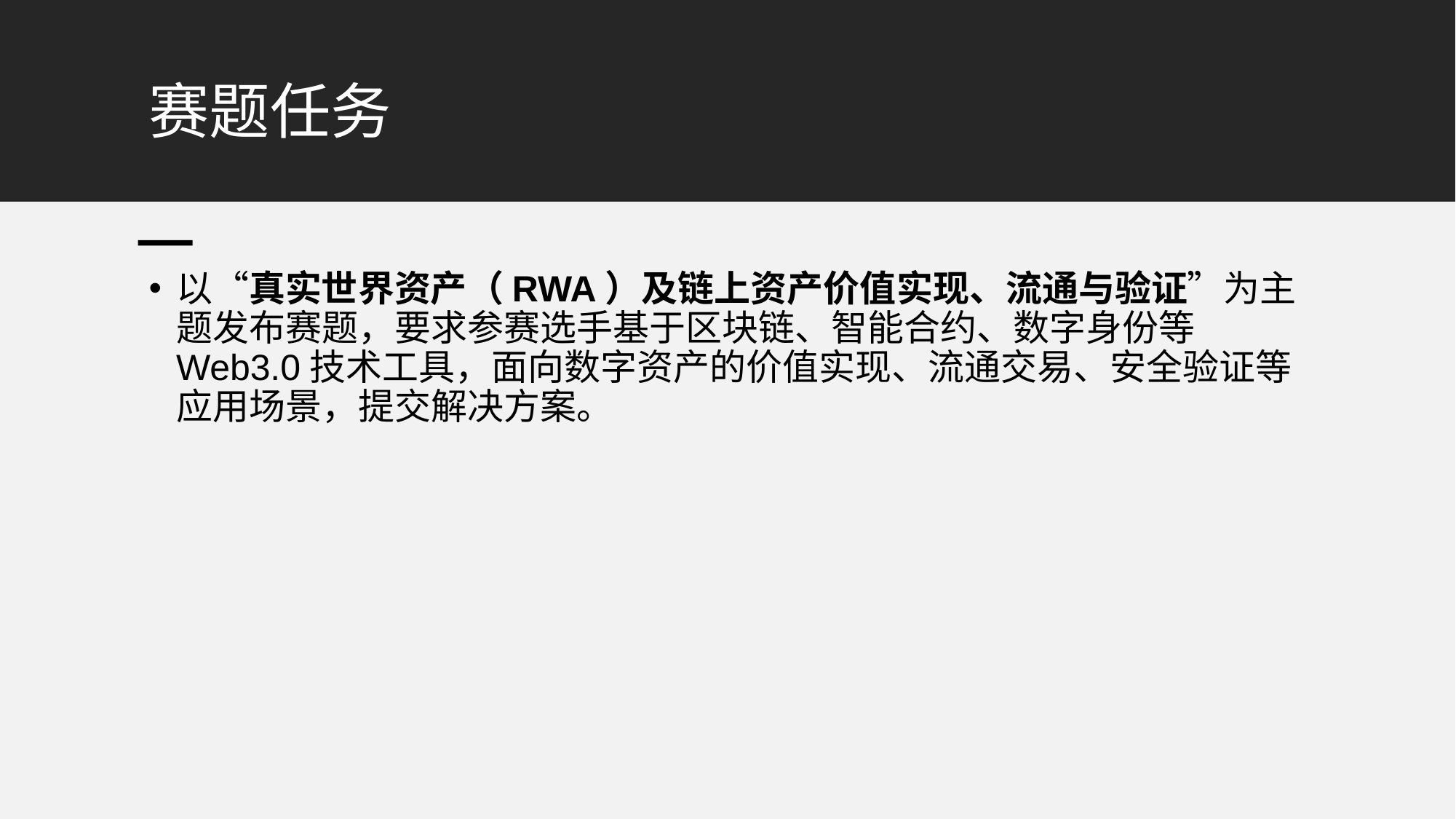

# 赛题任务

以“真实世界资产（RWA）及链上资产价值实现、流通与验证”为主题发布赛题，要求参赛选手基于区块链、智能合约、数字身份等Web3.0技术工具，面向数字资产的价值实现、流通交易、安全验证等应用场景，提交解决方案。